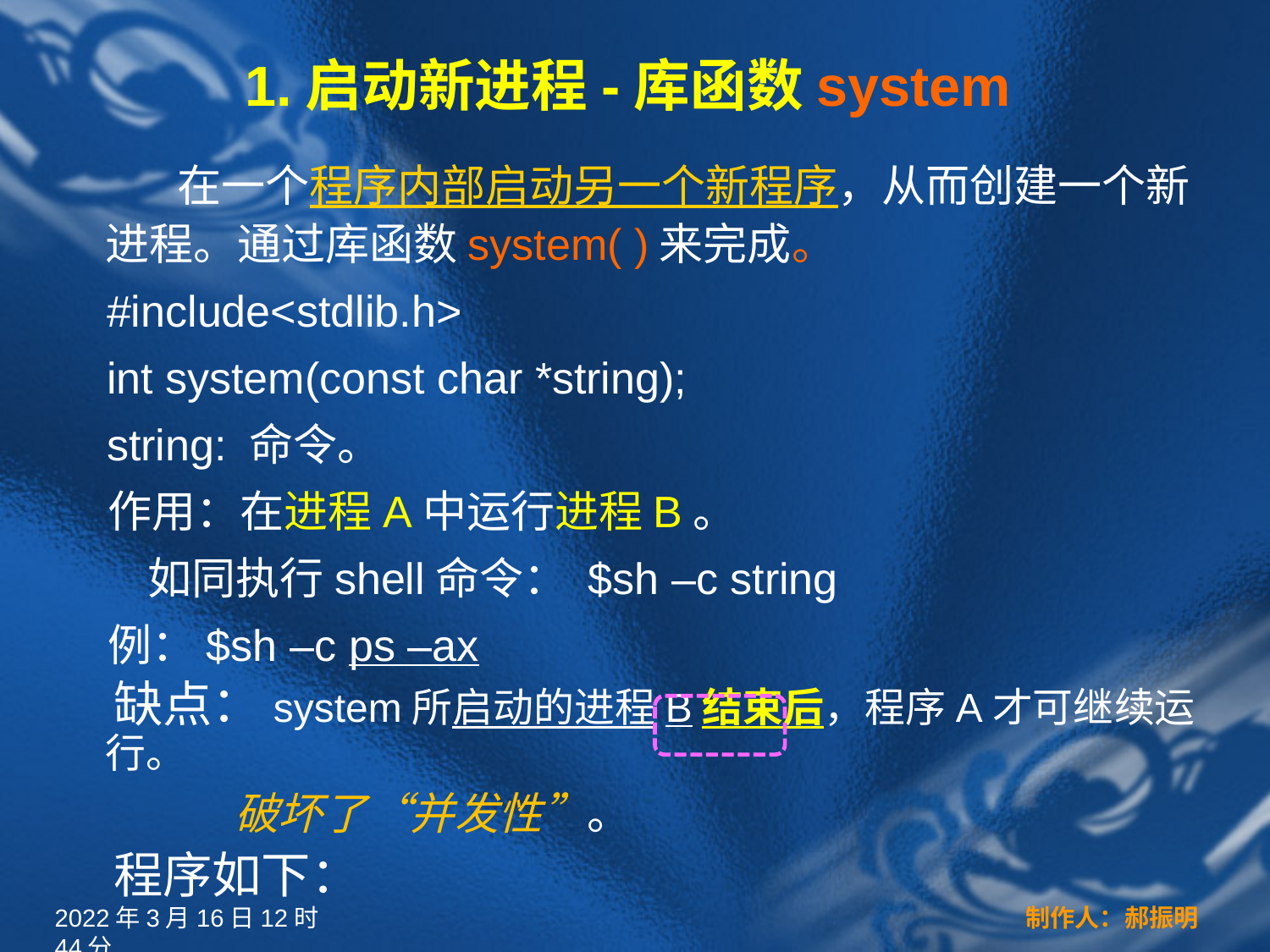

# 1.启动新进程-库函数system
           在一个程序内部启动另一个新程序，从而创建一个新进程。通过库函数system( )来完成。
    #include<stdlib.h>
    int system(const char *string);
    string: 命令。
    作用：在进程A中运行进程B。
        如同执行shell命令： $sh –c string
    例：$sh –c ps –ax
    缺点：system所启动的进程B结束后，程序A才可继续运行。
               破坏了“并发性”。
    程序如下：

2022年3月16日12时44分
制作人：郝振明